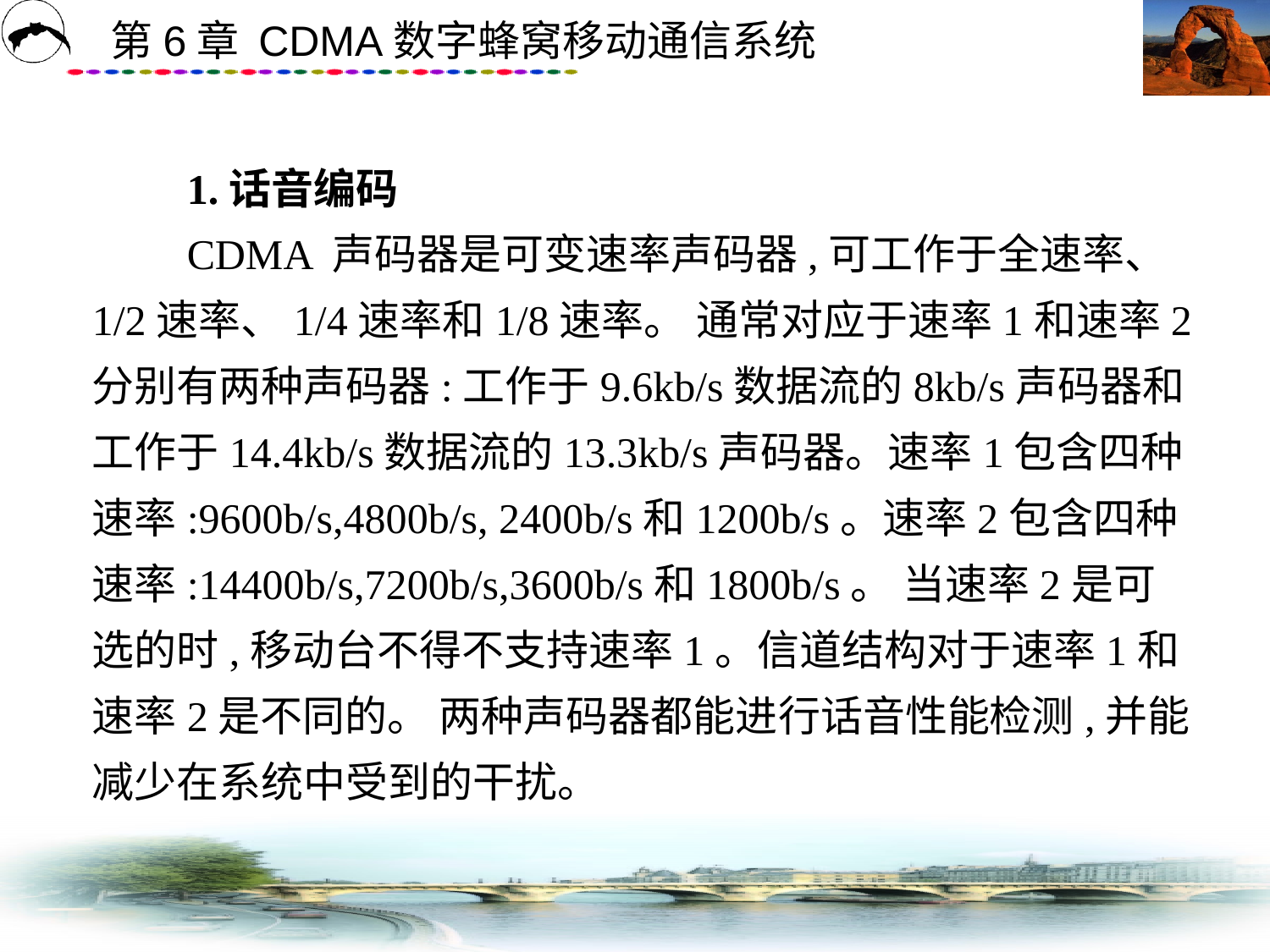

# 1.话音编码 　　CDMA 声码器是可变速率声码器,可工作于全速率、1/2速率、1/4速率和1/8速率。 通常对应于速率1和速率2分别有两种声码器:工作于9.6kb/s数据流的8kb/s声码器和 工作于14.4kb/s数据流的13.3kb/s声码器。速率1包含四种速率:9600b/s,4800b/s, 2400b/s和1200b/s。速率2包含四种速率:14400b/s,7200b/s,3600b/s和1800b/s。 当速率2是可选的时,移动台不得不支持速率1。信道结构对于速率1和速率2是不同的。 两种声码器都能进行话音性能检测,并能减少在系统中受到的干扰。